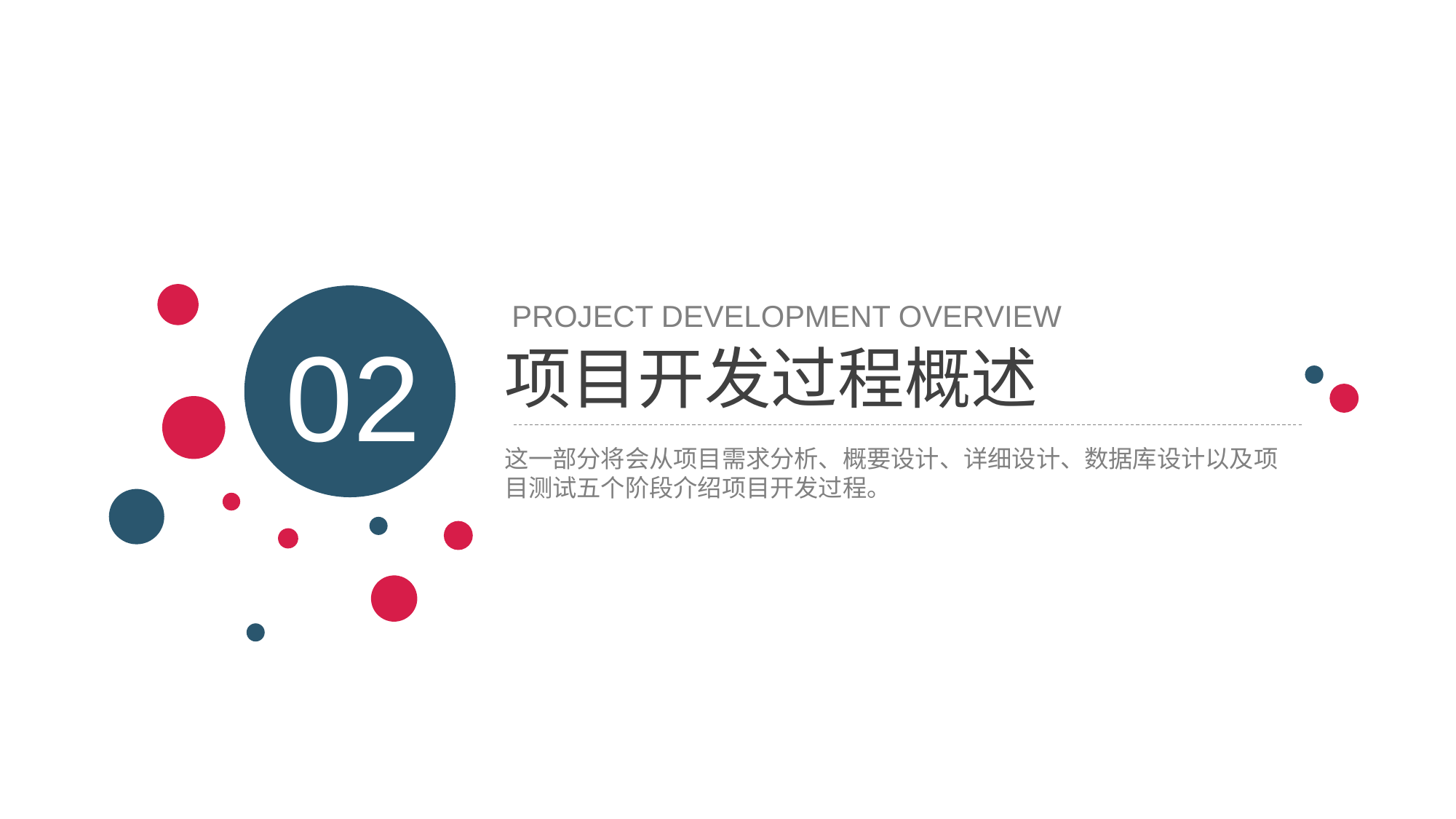

02
PROJECT DEVELOPMENT OVERVIEW
项目开发过程概述
这一部分将会从项目需求分析、概要设计、详细设计、数据库设计以及项目测试五个阶段介绍项目开发过程。